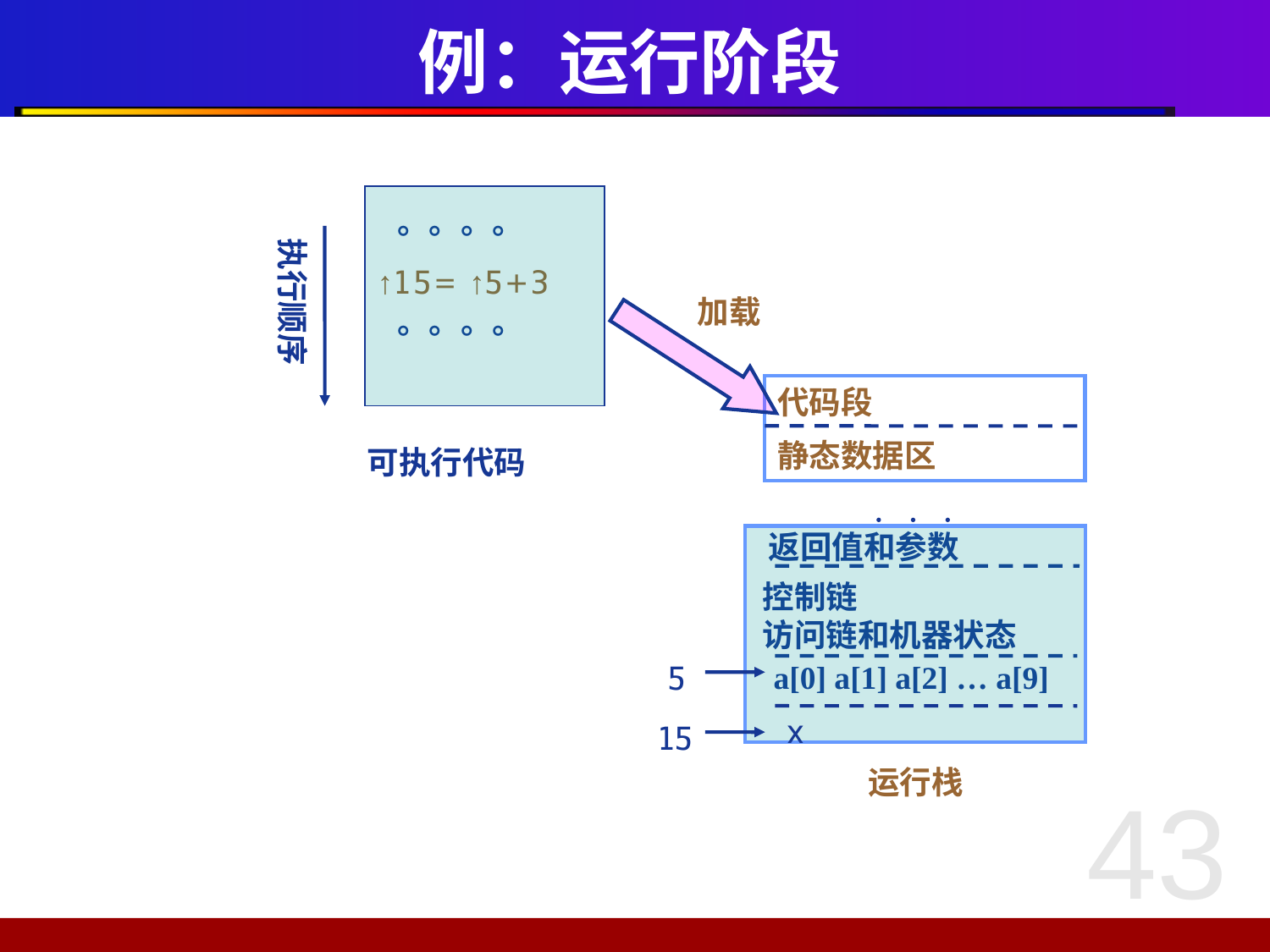

# 例：运行阶段

。。。。

执行顺序
↑15= ↑5+3
加载
。。。。

代码段
静态数据区

可执行代码
⋅  ⋅  ⋅
返回值和参数

控制链
访问链和机器状态

a[0] a[1] a[2] … a[9]
5

x
15

运行栈
43